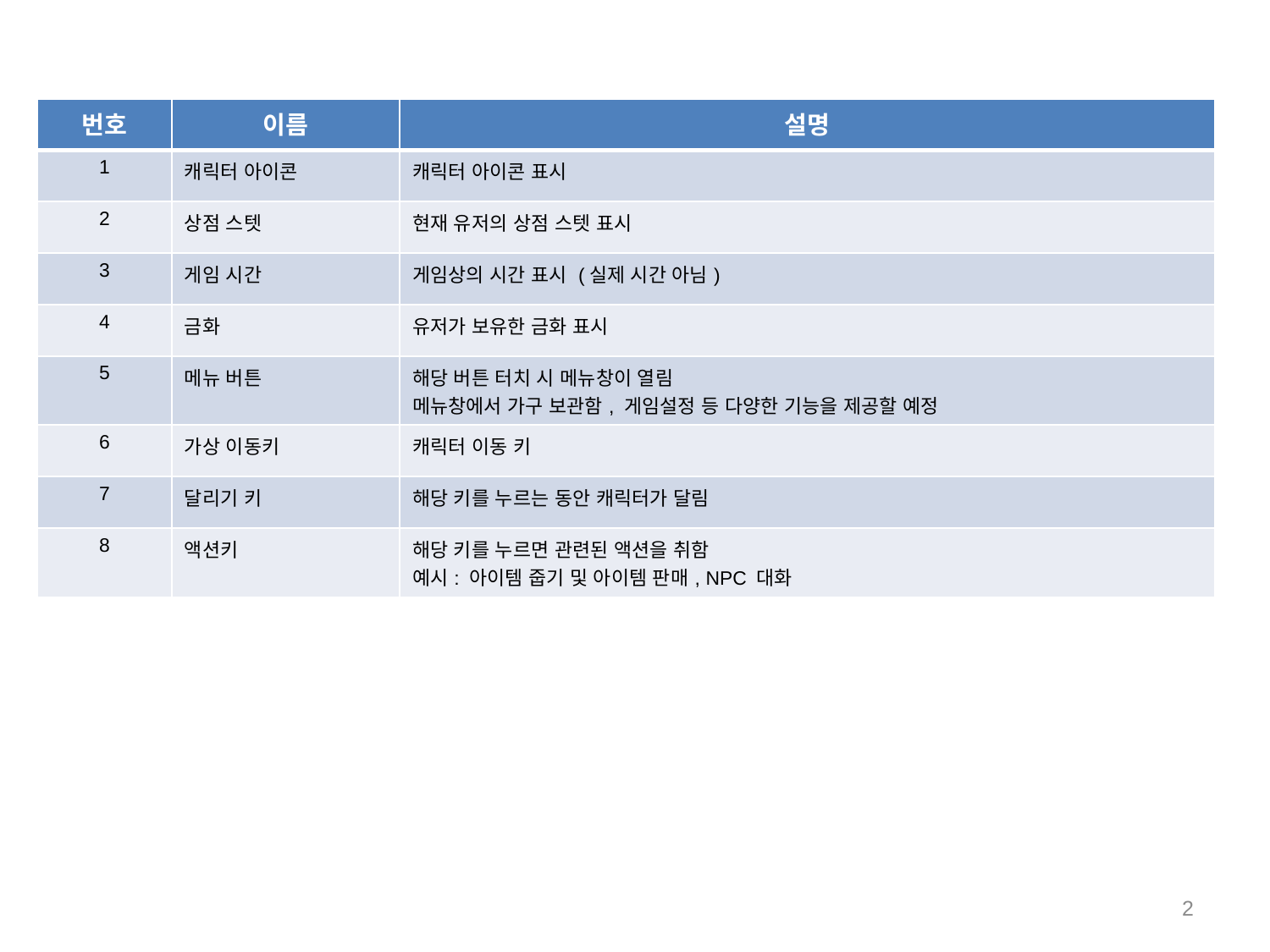

| 번호 | 이름 | 설명 |
| --- | --- | --- |
| 1 | 캐릭터 아이콘 | 캐릭터 아이콘 표시 |
| 2 | 상점 스텟 | 현재 유저의 상점 스텟 표시 |
| 3 | 게임 시간 | 게임상의 시간 표시 (실제 시간 아님) |
| 4 | 금화 | 유저가 보유한 금화 표시 |
| 5 | 메뉴 버튼 | 해당 버튼 터치 시 메뉴창이 열림 메뉴창에서 가구 보관함, 게임설정 등 다양한 기능을 제공할 예정 |
| 6 | 가상 이동키 | 캐릭터 이동 키 |
| 7 | 달리기 키 | 해당 키를 누르는 동안 캐릭터가 달림 |
| 8 | 액션키 | 해당 키를 누르면 관련된 액션을 취함 예시: 아이템 줍기 및 아이템 판매, NPC 대화 |
2